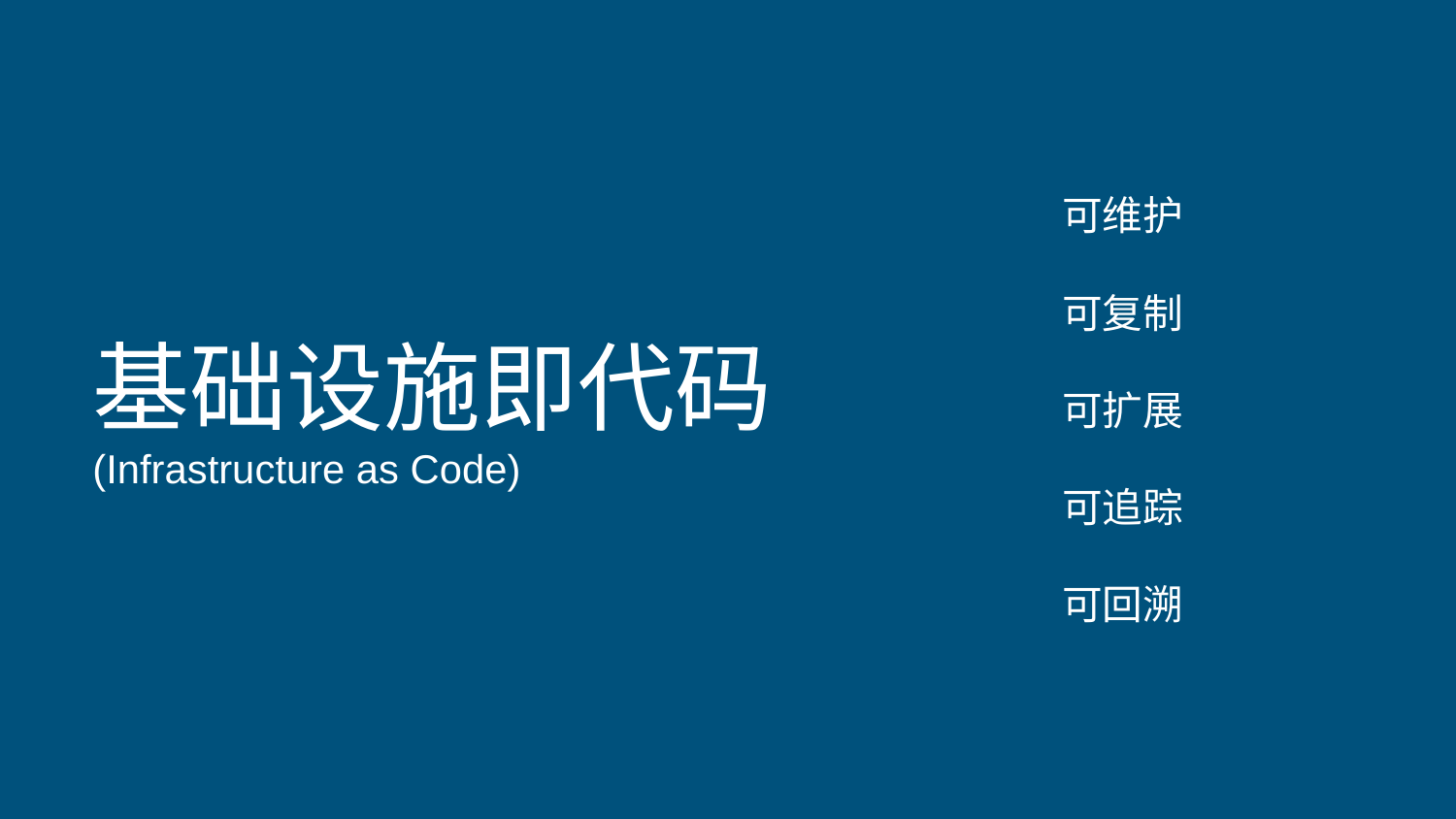

# 基础设施即代码
(Infrastructure as Code)
可维护

可复制

可扩展

可追踪

可回溯